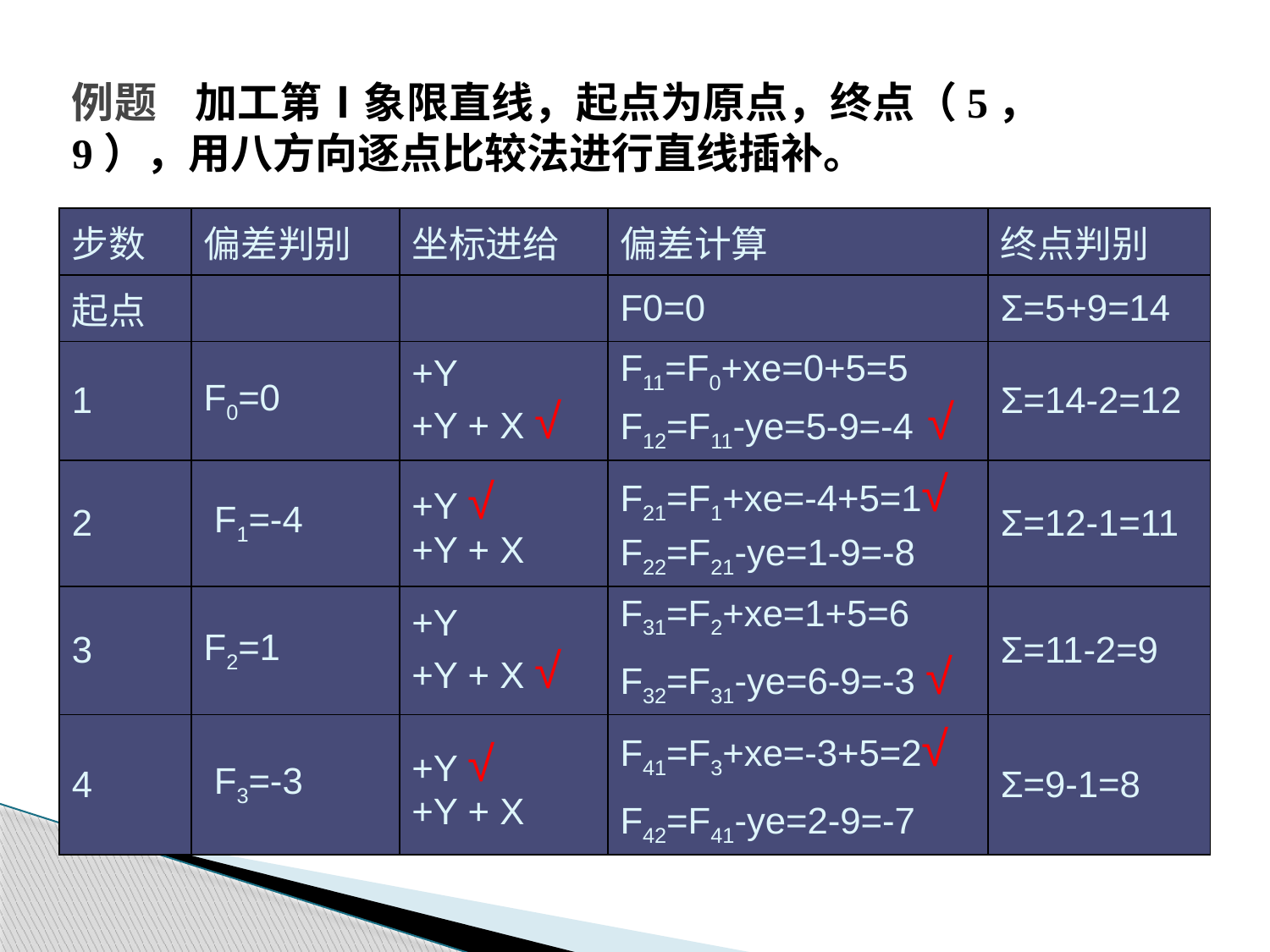

例题    加工第Ⅰ象限直线，起点为原点，终点（5，9），用八方向逐点比较法进行直线插补。
| 步数 | 偏差判别 | 坐标进给 | 偏差计算 | 终点判别 |
| --- | --- | --- | --- | --- |
| 起点 |  |  | F0=0 | Σ=5+9=14 |
| 1 | F0=0 | +Y +Y + X √ | F11=F0+xe=0+5=5 F12=F11-ye=5-9=-4 √ | Σ=14-2=12 |
| 2 | F1=-4 | +Y √ +Y + X | F21=F1+xe=-4+5=1√ F22=F21-ye=1-9=-8 | Σ=12-1=11 |
| 3 | F2=1 | +Y +Y + X √ | F31=F2+xe=1+5=6 F32=F31-ye=6-9=-3 √ | Σ=11-2=9 |
| 4 | F3=-3 | +Y √ +Y + X | F41=F3+xe=-3+5=2√ F42=F41-ye=2-9=-7 | Σ=9-1=8 |